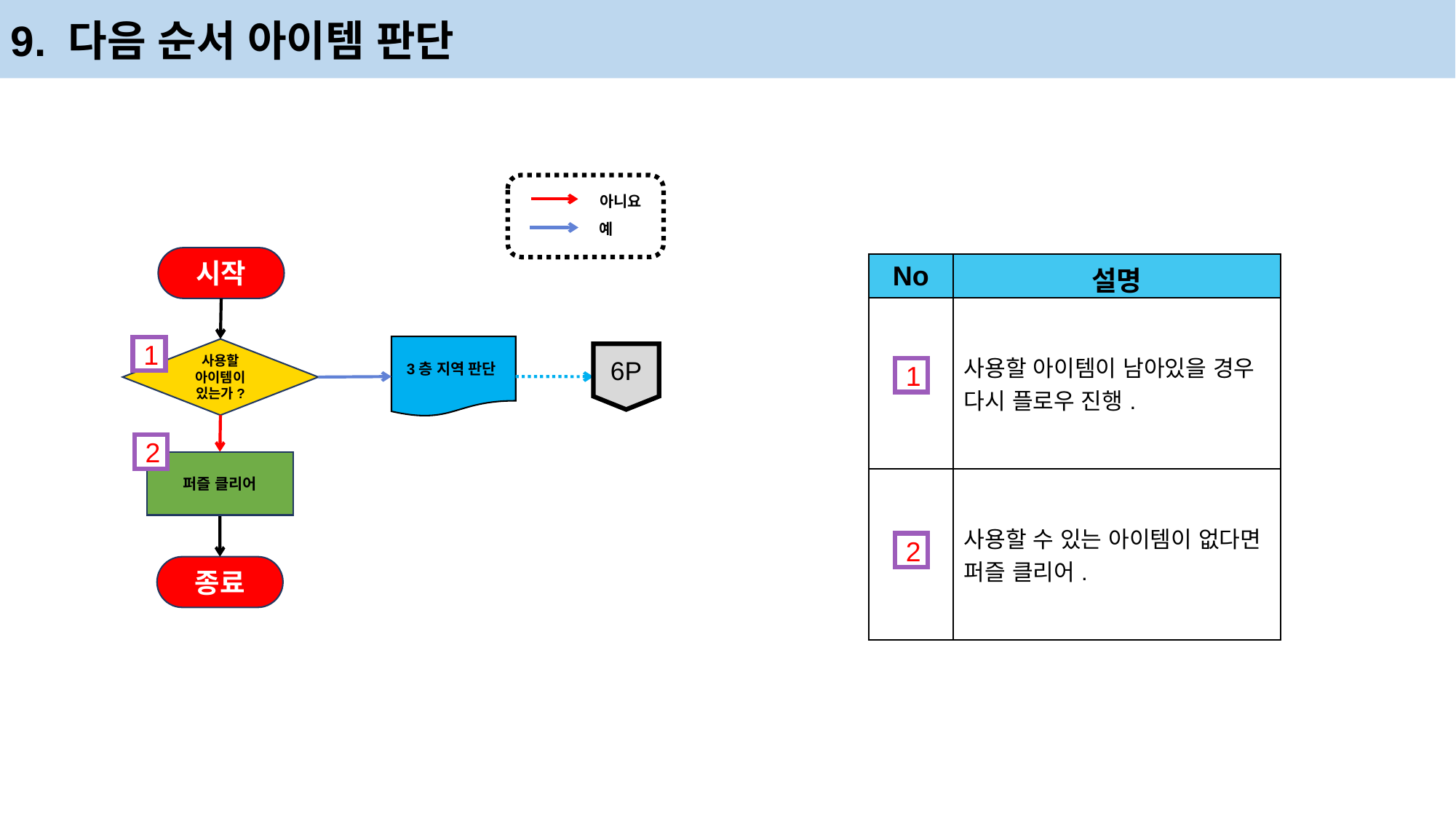

9. 다음 순서 아이템 판단

아니요

예

시작
| No | 설명 |
| --- | --- |
|  | 사용할 아이템이 남아있을 경우 다시 플로우 진행. |
|  | 사용할 수 있는 아이템이 없다면 퍼즐 클리어. |
3층 지역 판단
1
사용할 아이템이 있는가?
6P
1
2
퍼즐 클리어
2
종료